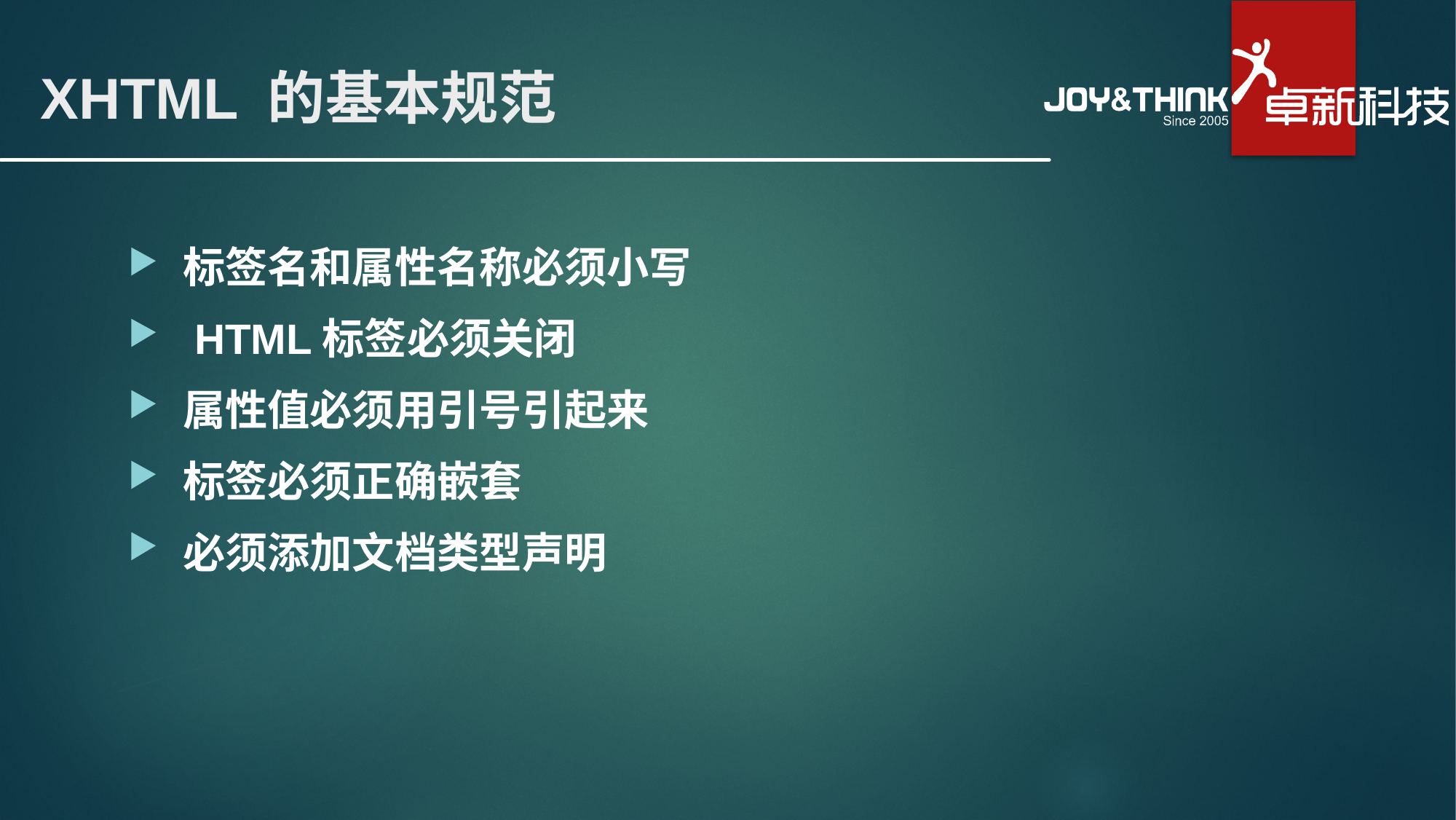

# XHTML 的基本规范
标签名和属性名称必须小写
 HTML标签必须关闭
属性值必须用引号引起来
标签必须正确嵌套
必须添加文档类型声明